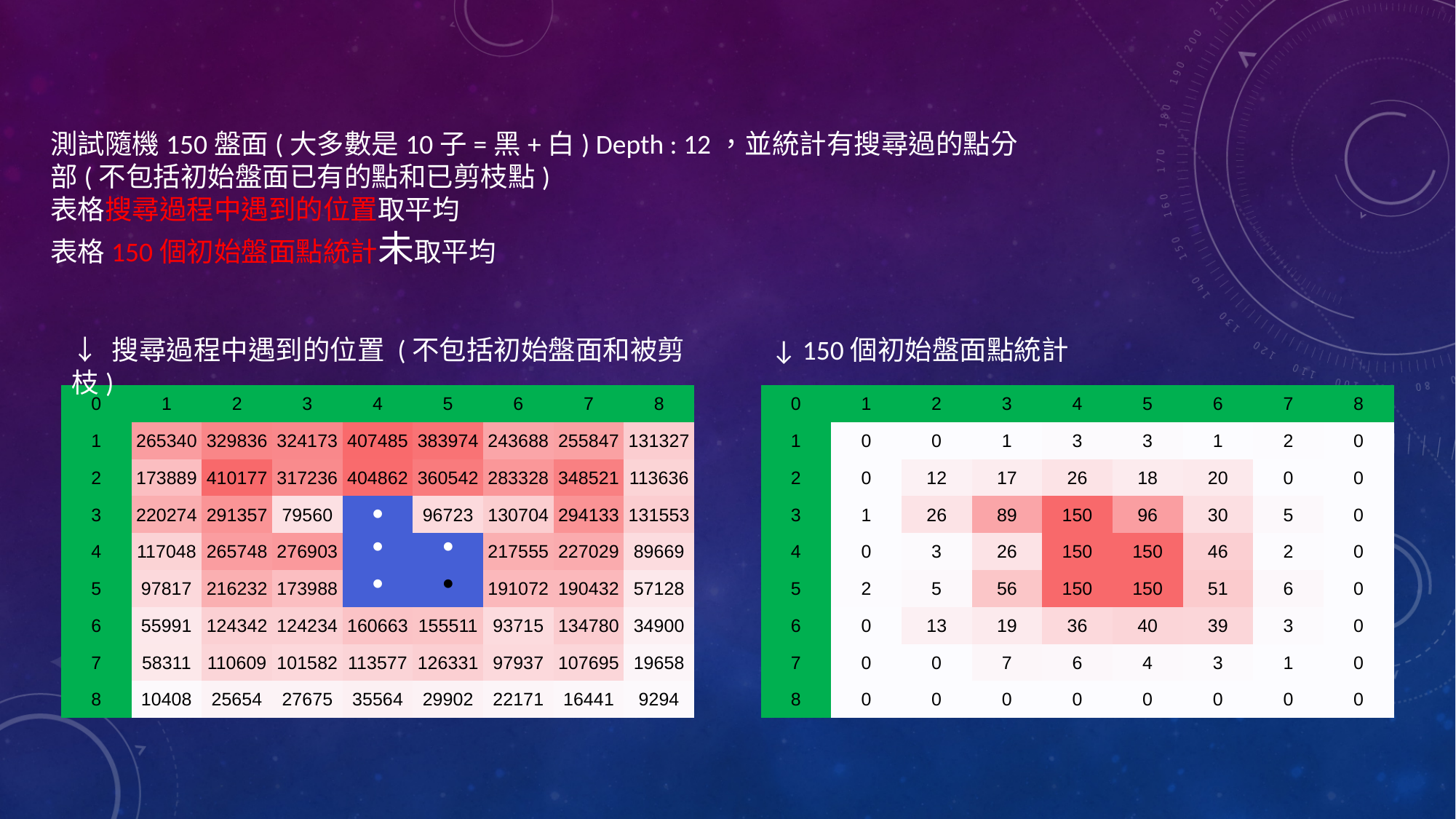

測試隨機150盤面(大多數是10子=黑+白) Depth : 12，並統計有搜尋過的點分部(不包括初始盤面已有的點和已剪枝點)
表格搜尋過程中遇到的位置取平均
表格150個初始盤面點統計未取平均
↓ 搜尋過程中遇到的位置 (不包括初始盤面和被剪枝)
↓ 150個初始盤面點統計
| 0 | 1 | 2 | 3 | 4 | 5 | 6 | 7 | 8 |
| --- | --- | --- | --- | --- | --- | --- | --- | --- |
| 1 | 265340 | 329836 | 324173 | 407485 | 383974 | 243688 | 255847 | 131327 |
| 2 | 173889 | 410177 | 317236 | 404862 | 360542 | 283328 | 348521 | 113636 |
| 3 | 220274 | 291357 | 79560 | ● | 96723 | 130704 | 294133 | 131553 |
| 4 | 117048 | 265748 | 276903 | ● | ● | 217555 | 227029 | 89669 |
| 5 | 97817 | 216232 | 173988 | ● | ● | 191072 | 190432 | 57128 |
| 6 | 55991 | 124342 | 124234 | 160663 | 155511 | 93715 | 134780 | 34900 |
| 7 | 58311 | 110609 | 101582 | 113577 | 126331 | 97937 | 107695 | 19658 |
| 8 | 10408 | 25654 | 27675 | 35564 | 29902 | 22171 | 16441 | 9294 |
| 0 | 1 | 2 | 3 | 4 | 5 | 6 | 7 | 8 |
| --- | --- | --- | --- | --- | --- | --- | --- | --- |
| 1 | 0 | 0 | 1 | 3 | 3 | 1 | 2 | 0 |
| 2 | 0 | 12 | 17 | 26 | 18 | 20 | 0 | 0 |
| 3 | 1 | 26 | 89 | 150 | 96 | 30 | 5 | 0 |
| 4 | 0 | 3 | 26 | 150 | 150 | 46 | 2 | 0 |
| 5 | 2 | 5 | 56 | 150 | 150 | 51 | 6 | 0 |
| 6 | 0 | 13 | 19 | 36 | 40 | 39 | 3 | 0 |
| 7 | 0 | 0 | 7 | 6 | 4 | 3 | 1 | 0 |
| 8 | 0 | 0 | 0 | 0 | 0 | 0 | 0 | 0 |